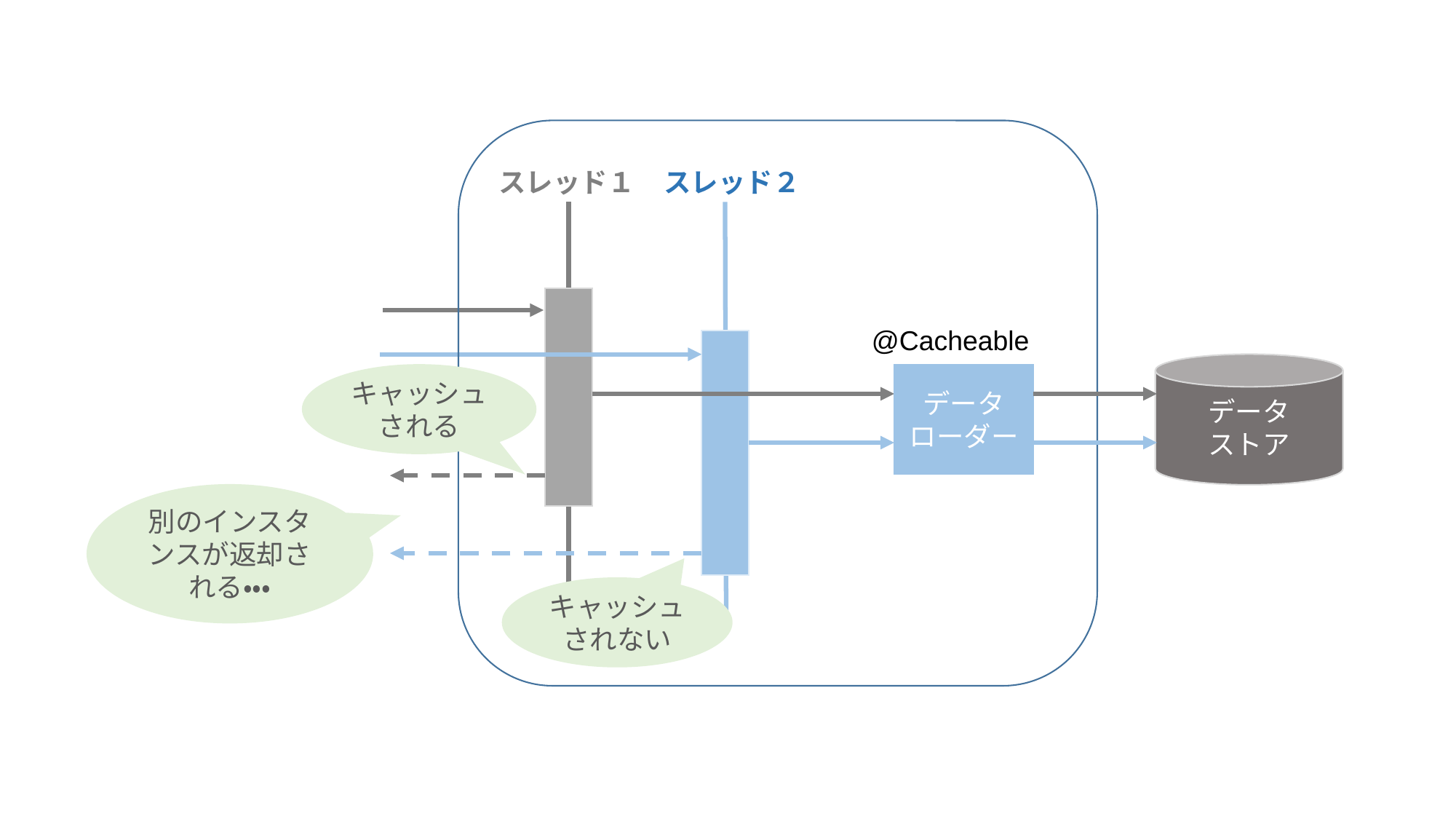

スレッド１
スレッド２

@Cacheable

データ
ストア
キャッシュされる
データ
ローダー
別のインスタンスが返却される・・・
キャッシュされない